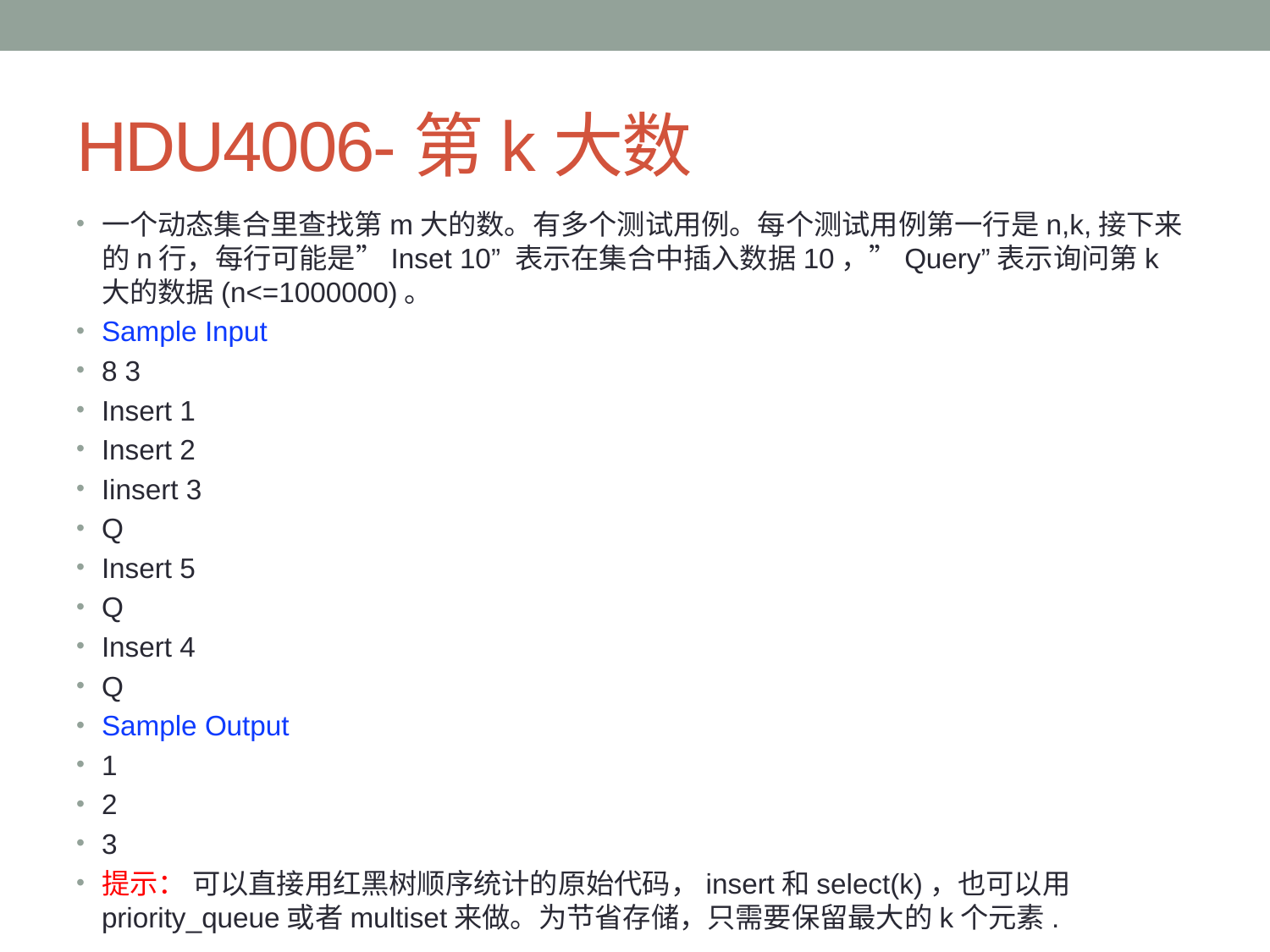

# HDU4006-第k大数
一个动态集合里查找第m大的数。有多个测试用例。每个测试用例第一行是n,k,接下来的n行，每行可能是”Inset 10” 表示在集合中插入数据10，”Query”表示询问第k大的数据(n<=1000000)。
Sample Input
8 3
Insert 1
Insert 2
Iinsert 3
Q
Insert 5
Q
Insert 4
Q
Sample Output
1
2
3
提示： 可以直接用红黑树顺序统计的原始代码，insert和select(k)，也可以用priority_queue或者multiset来做。为节省存储，只需要保留最大的k个元素.